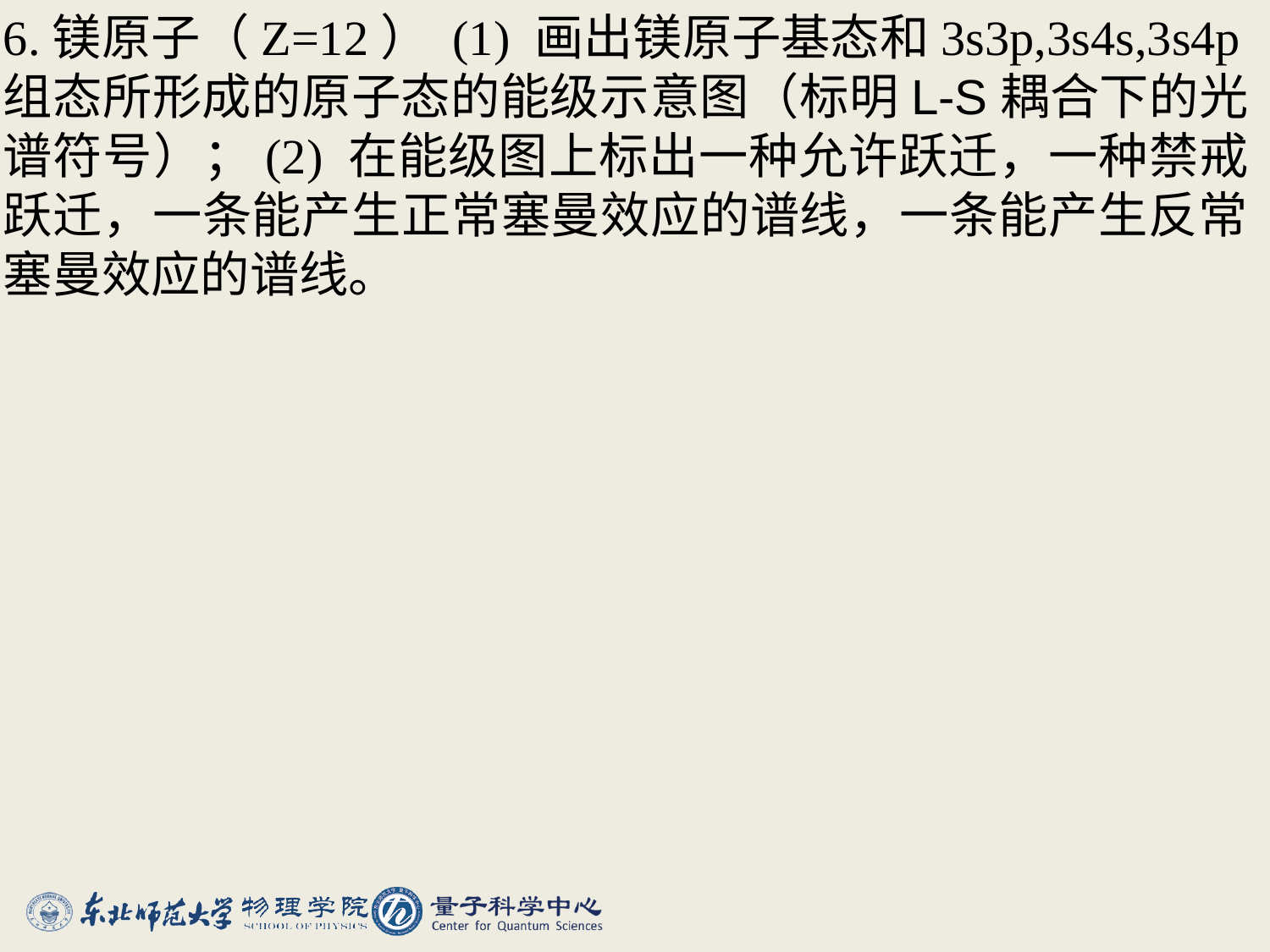

6.镁原子（Z=12） (1) 画出镁原子基态和3s3p,3s4s,3s4p组态所形成的原子态的能级示意图（标明L-S耦合下的光谱符号）；(2) 在能级图上标出一种允许跃迁，一种禁戒跃迁，一条能产生正常塞曼效应的谱线，一条能产生反常塞曼效应的谱线。

#